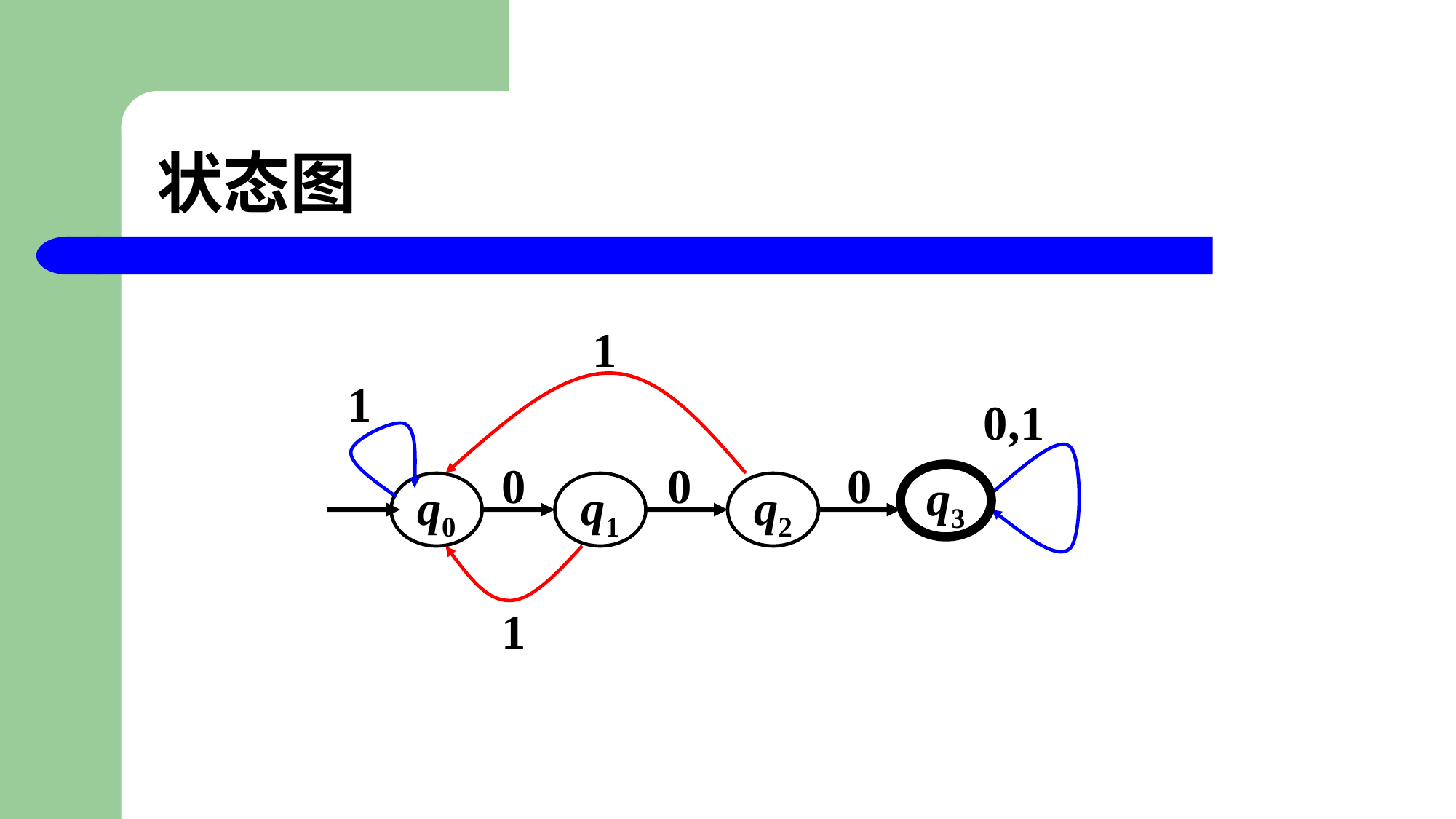

# 状态图
1
1

0,1

0
0
0
q3
q0
q1
q2

1